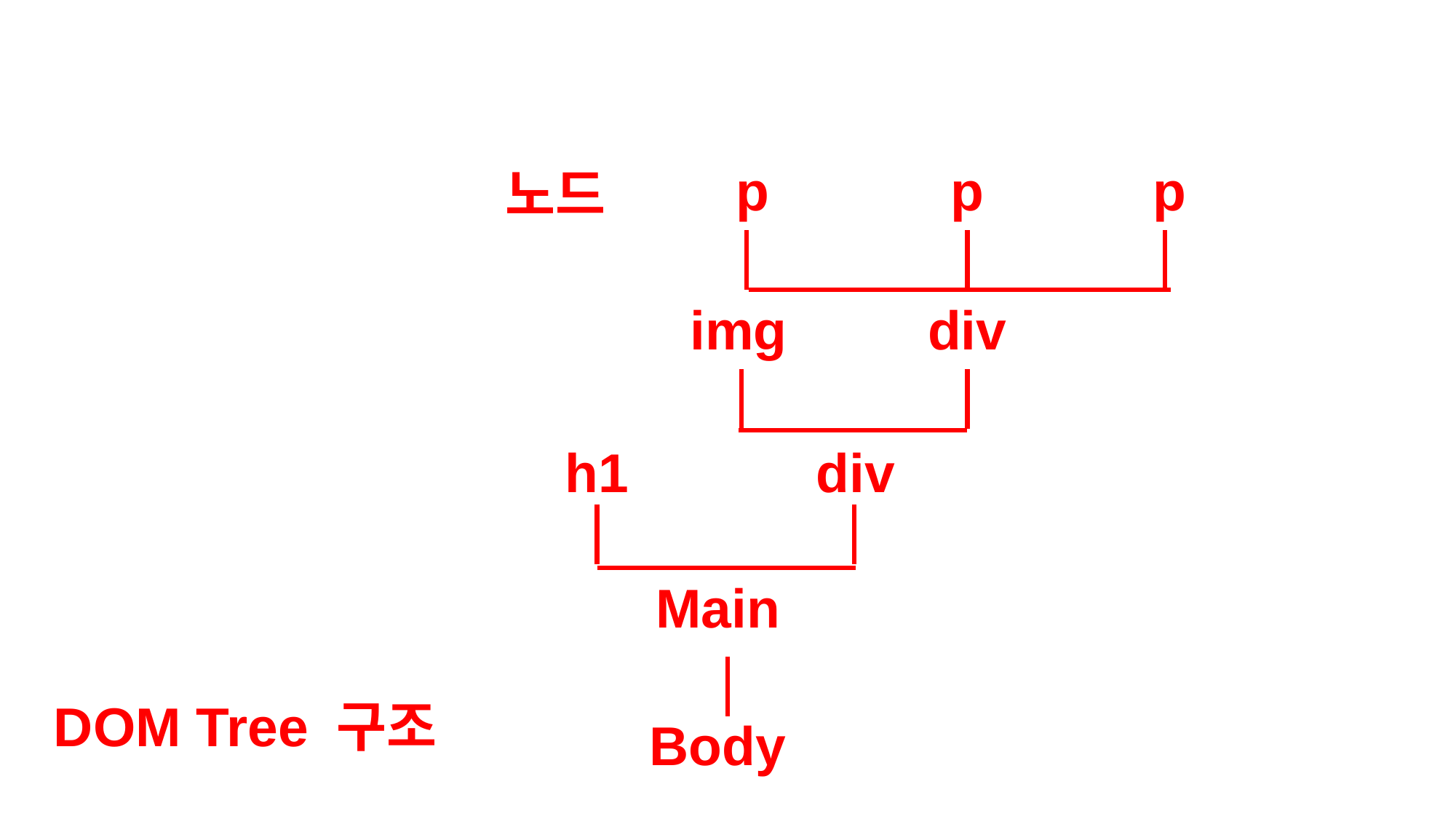

p
p
p
노드
img
div
h1
div
Main
DOM Tree 구조
Body